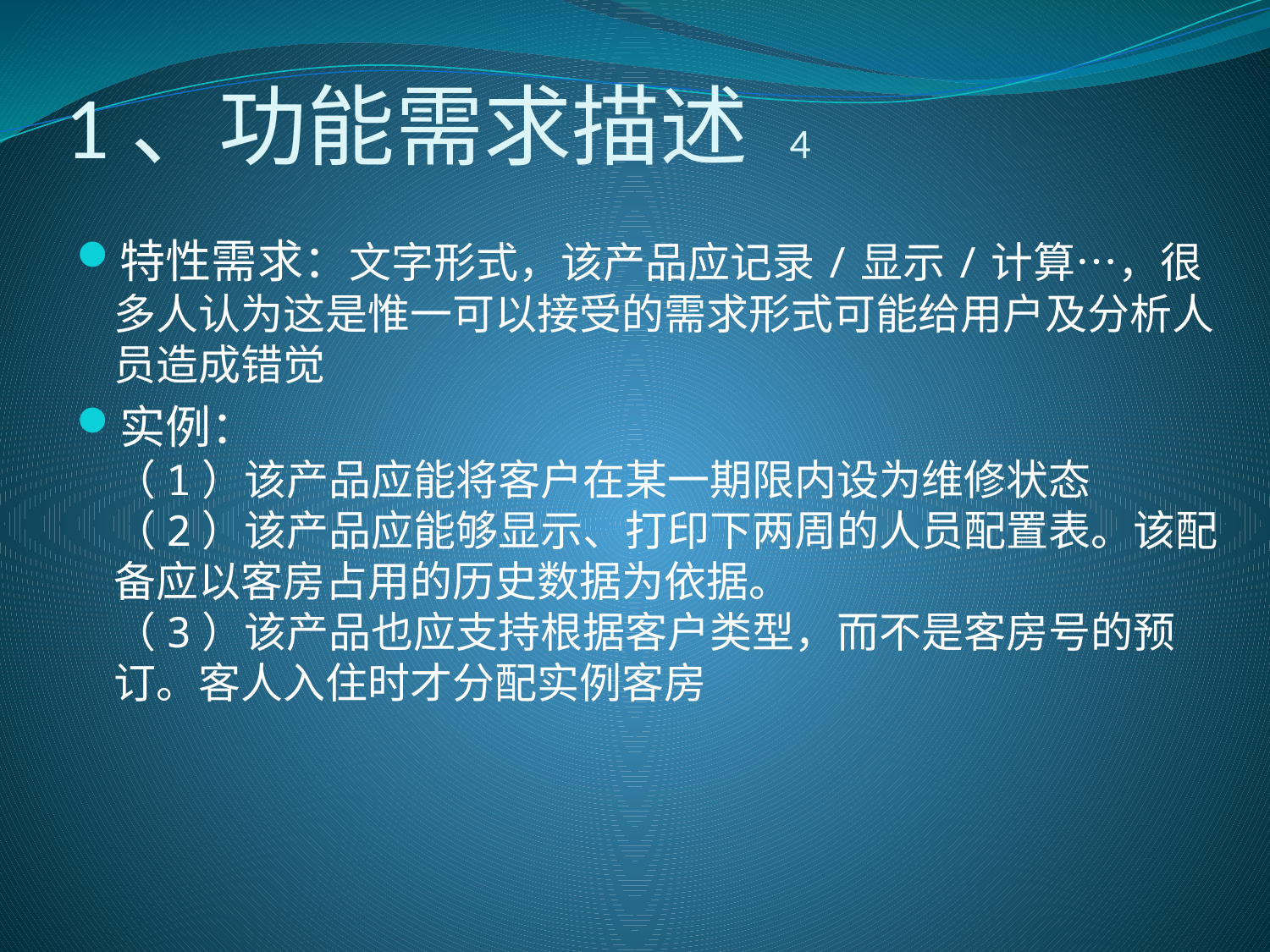

# 1、功能需求描述 4
特性需求：文字形式，该产品应记录/显示/计算…，很多人认为这是惟一可以接受的需求形式可能给用户及分析人员造成错觉
实例：
（1）该产品应能将客户在某一期限内设为维修状态
（2）该产品应能够显示、打印下两周的人员配置表。该配备应以客房占用的历史数据为依据。
（3）该产品也应支持根据客户类型，而不是客房号的预订。客人入住时才分配实例客房